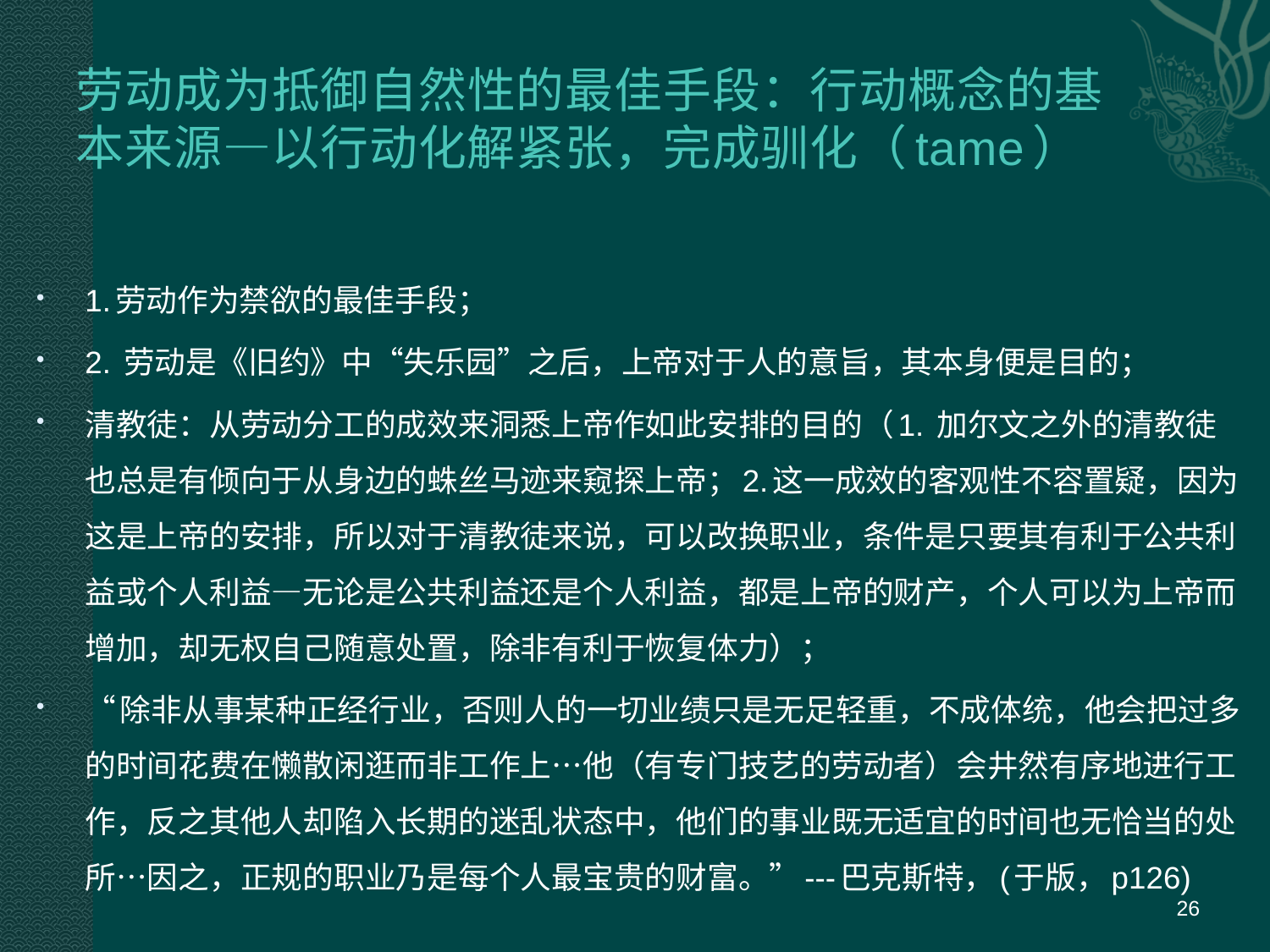

# 劳动成为抵御自然性的最佳手段：行动概念的基本来源—以行动化解紧张，完成驯化（tame）
1.劳动作为禁欲的最佳手段；
2. 劳动是《旧约》中“失乐园”之后，上帝对于人的意旨，其本身便是目的；
清教徒：从劳动分工的成效来洞悉上帝作如此安排的目的（1. 加尔文之外的清教徒也总是有倾向于从身边的蛛丝马迹来窥探上帝；2.这一成效的客观性不容置疑，因为这是上帝的安排，所以对于清教徒来说，可以改换职业，条件是只要其有利于公共利益或个人利益—无论是公共利益还是个人利益，都是上帝的财产，个人可以为上帝而增加，却无权自己随意处置，除非有利于恢复体力）；
“除非从事某种正经行业，否则人的一切业绩只是无足轻重，不成体统，他会把过多的时间花费在懒散闲逛而非工作上…他（有专门技艺的劳动者）会井然有序地进行工作，反之其他人却陷入长期的迷乱状态中，他们的事业既无适宜的时间也无恰当的处所…因之，正规的职业乃是每个人最宝贵的财富。”---巴克斯特，(于版，p126)
26